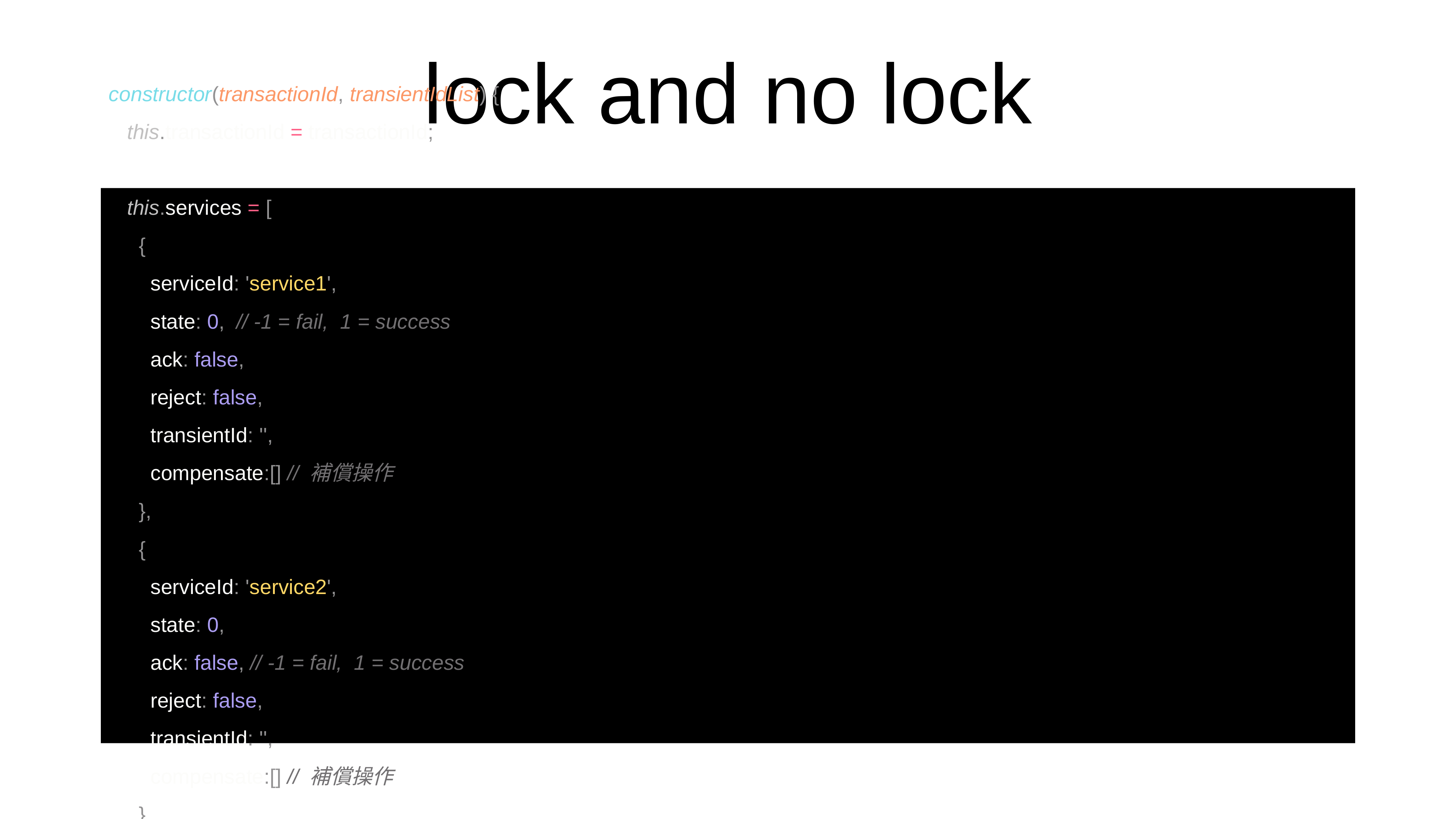

# lock and no lock
  constructor(transactionId, transientIdList) {
    this.transactionId = transactionId;

    this.services = [
      {
        serviceId: 'service1',
        state: 0,  // -1 = fail,  1 = success
        ack: false,
        reject: false,
        transientId: '',
        compensate:[] // 補償操作
      },
      {
        serviceId: 'service2',
        state: 0,
        ack: false, // -1 = fail,  1 = success
        reject: false,
        transientId: '',
        compensate:[] // 補償操作
      }
    ]